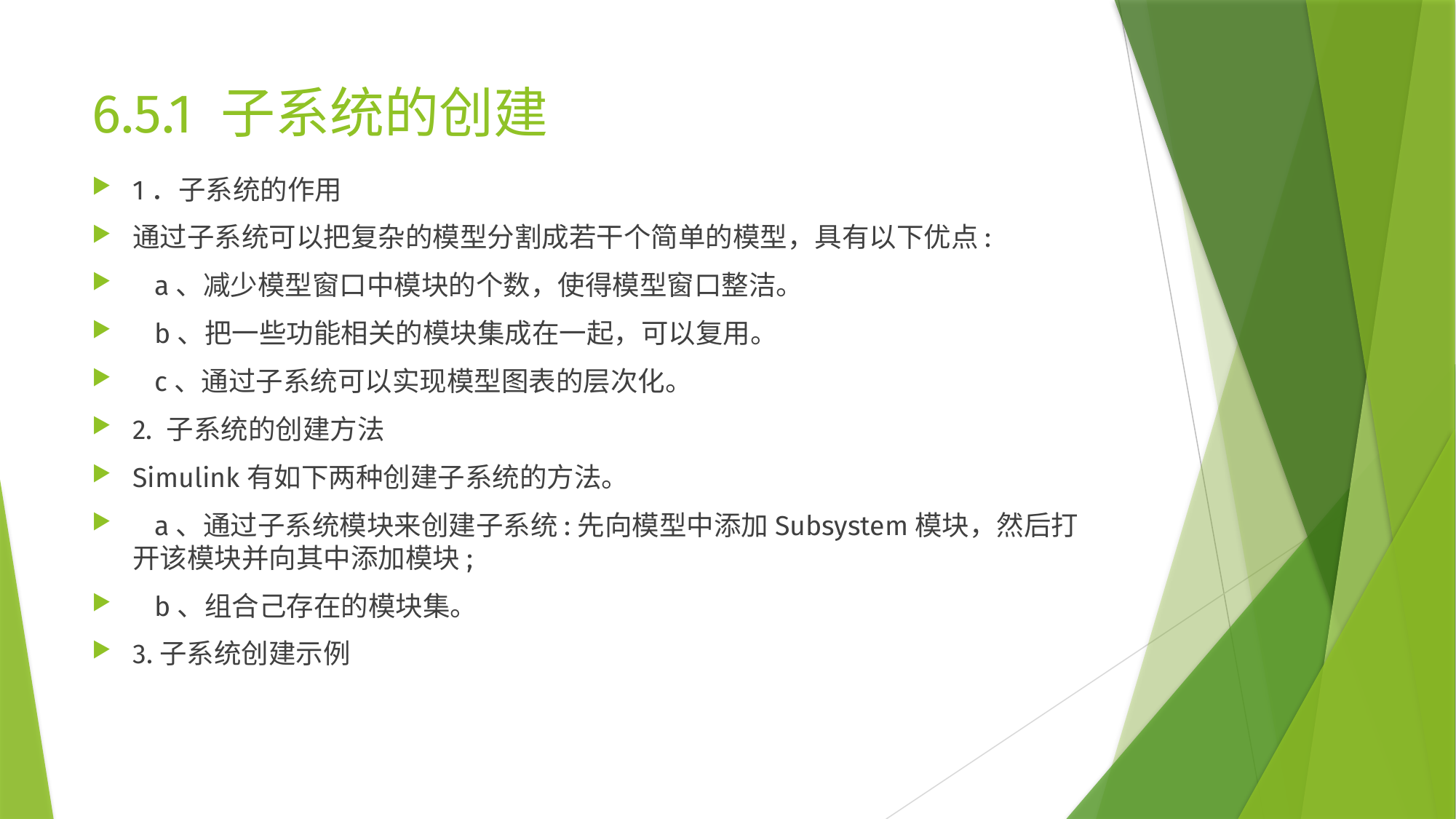

# 6.5.1 子系统的创建
1．子系统的作用
通过子系统可以把复杂的模型分割成若干个简单的模型，具有以下优点:
   a、减少模型窗口中模块的个数，使得模型窗口整洁。
   b、把一些功能相关的模块集成在一起，可以复用。
   c、通过子系统可以实现模型图表的层次化。
2. 子系统的创建方法
Simulink有如下两种创建子系统的方法。
   a、通过子系统模块来创建子系统:先向模型中添加Subsystem模块，然后打开该模块并向其中添加模块;
   b、组合己存在的模块集。
3.子系统创建示例